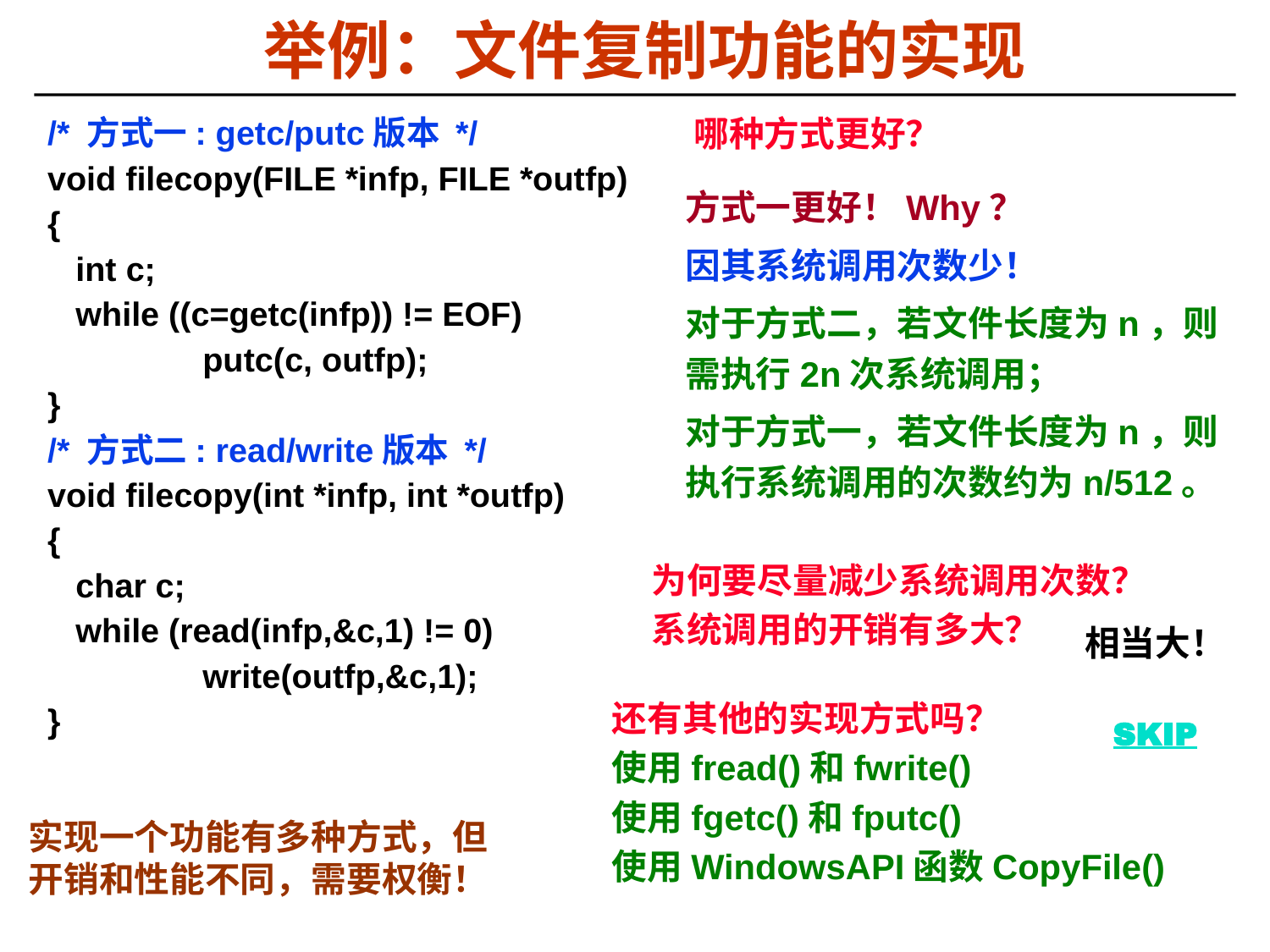

# 举例：文件复制功能的实现
哪种方式更好？
/* 方式一: getc/putc版本 */
void filecopy(FILE *infp, FILE *outfp)
{
	int c;
	while ((c=getc(infp)) != EOF)
		putc(c, outfp);
}
/* 方式二: read/write版本 */
void filecopy(int *infp, int *outfp)
{
	char c;
	while (read(infp,&c,1) != 0)
		write(outfp,&c,1);
}
方式一更好！Why？
因其系统调用次数少！
对于方式二，若文件长度为n，则需执行2n次系统调用；
对于方式一，若文件长度为n，则执行系统调用的次数约为n/512。
为何要尽量减少系统调用次数？
系统调用的开销有多大？
相当大！
还有其他的实现方式吗？
使用fread()和fwrite()
使用fgetc()和fputc()
使用WindowsAPI函数CopyFile()
SKIP
实现一个功能有多种方式，但开销和性能不同，需要权衡！